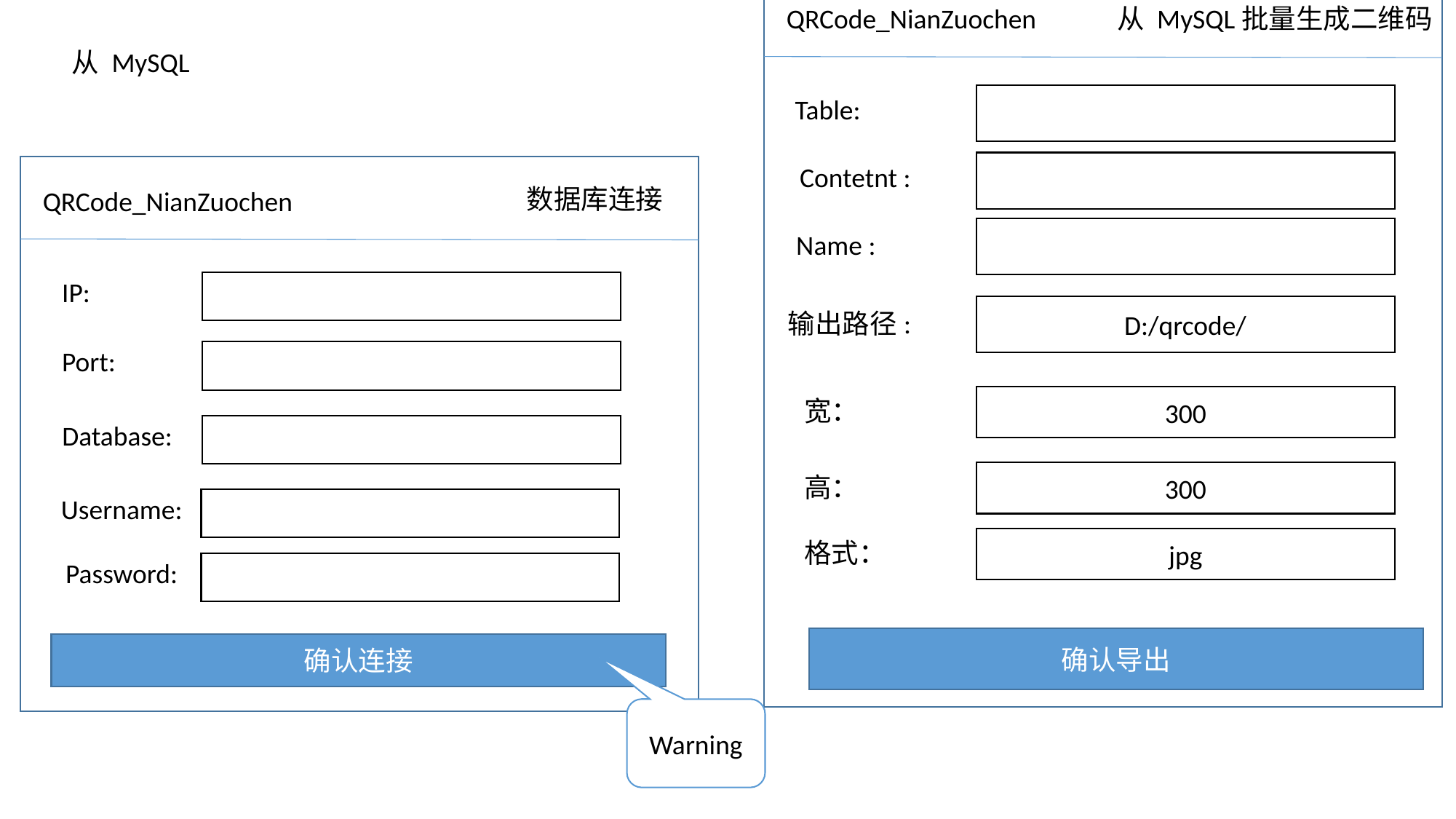

QRCode_NianZuochen
从 MySQL批量生成二维码
从 MySQL

Table:

Contetnt :

数据库连接
QRCode_NianZuochen

Name :
IP:

D:/qrcode/
输出路径:
Port:

300
宽：
Database:

300
高：
Username:

jpg
格式：
Password:

确认导出
确认连接
Warning